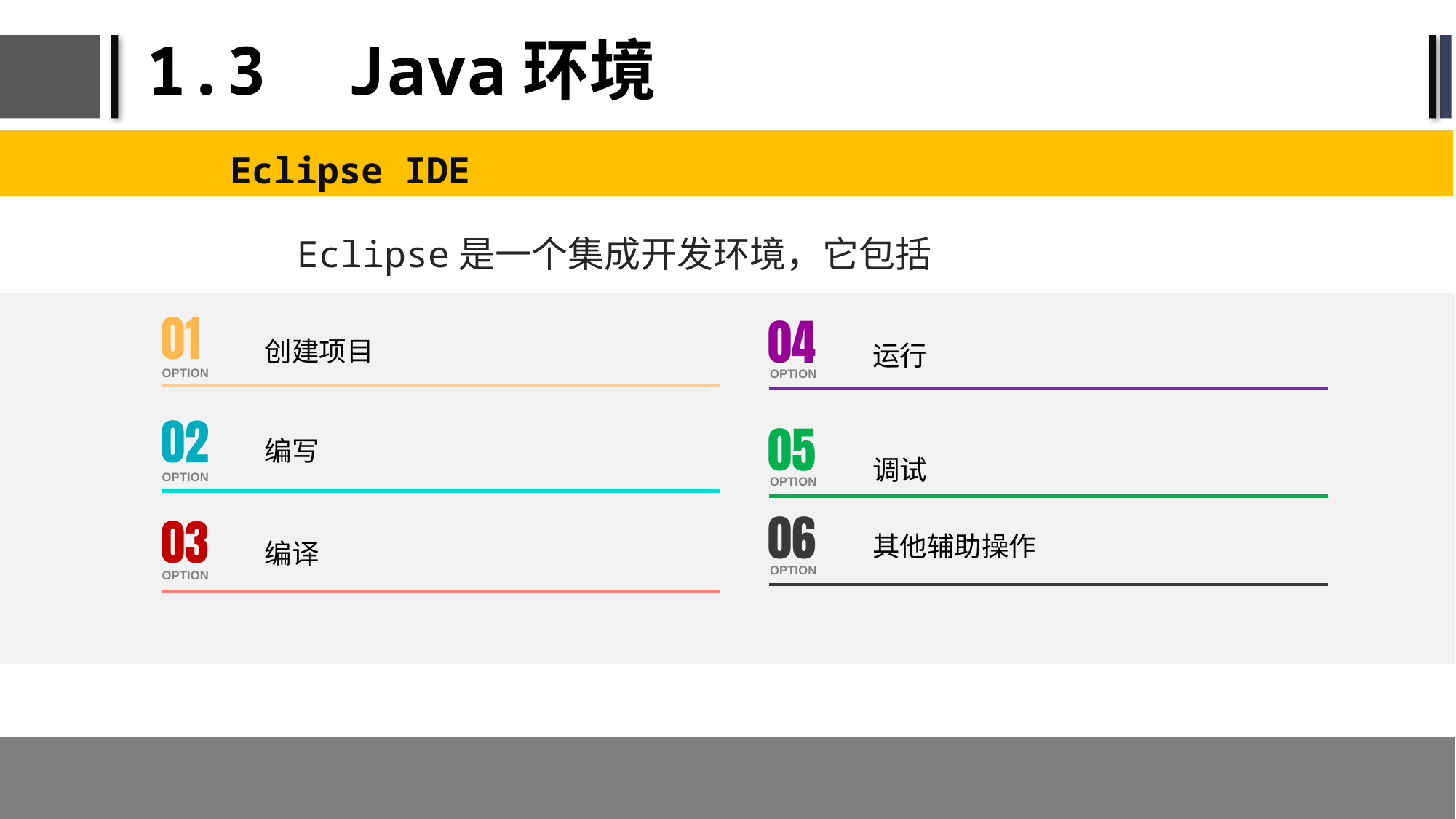

# 1.3  Java环境

Eclipse IDE
       Eclipse是一个集成开发环境，它包括

01
OPTION
04
OPTION
创建项目
运行
02
OPTION
编写
05
OPTION
调试
06
OPTION
03
OPTION
其他辅助操作
编译